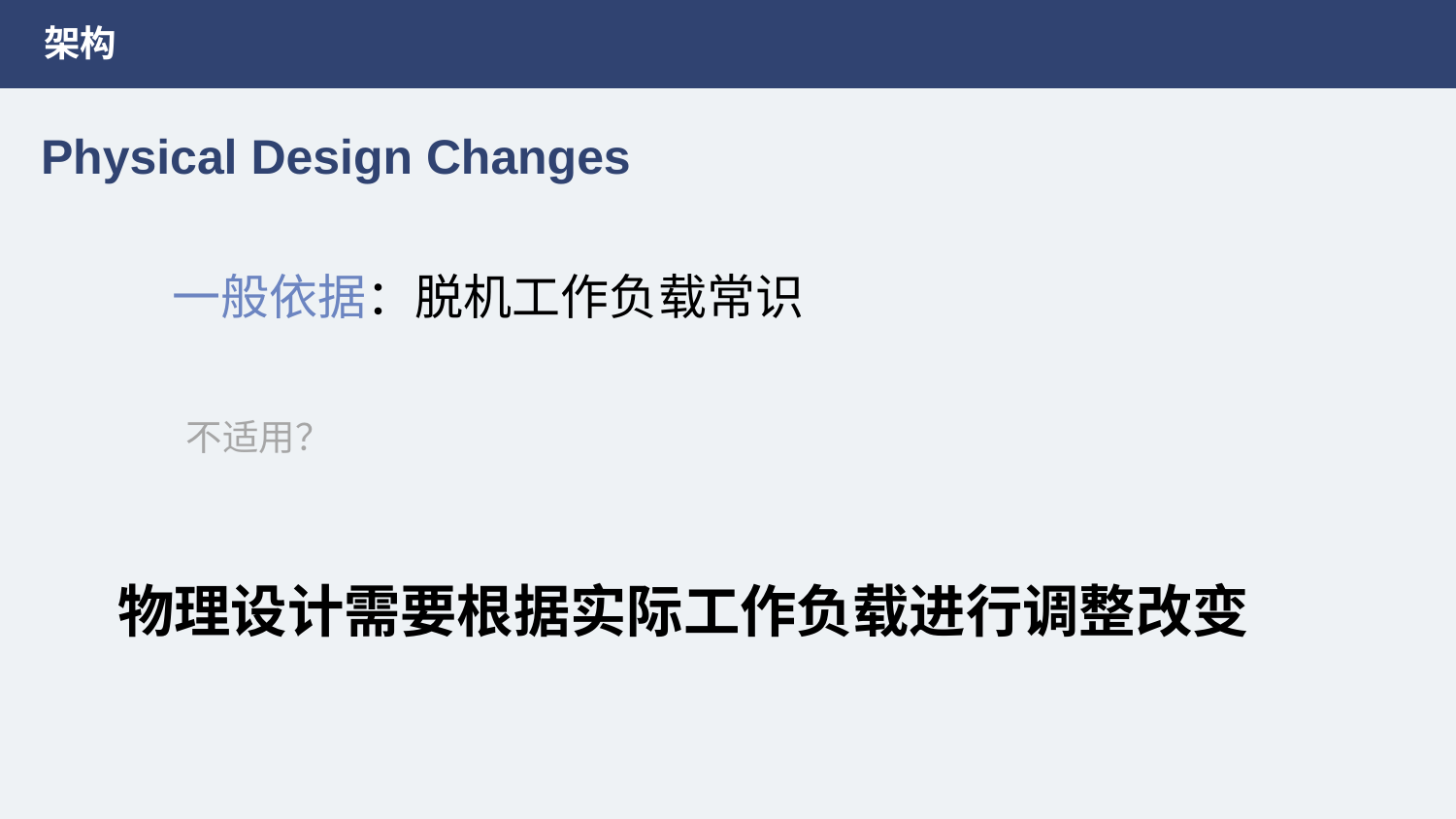

架构
Physical Design Changes
一般依据：脱机工作负载常识
不适用？
物理设计需要根据实际工作负载进行调整改变